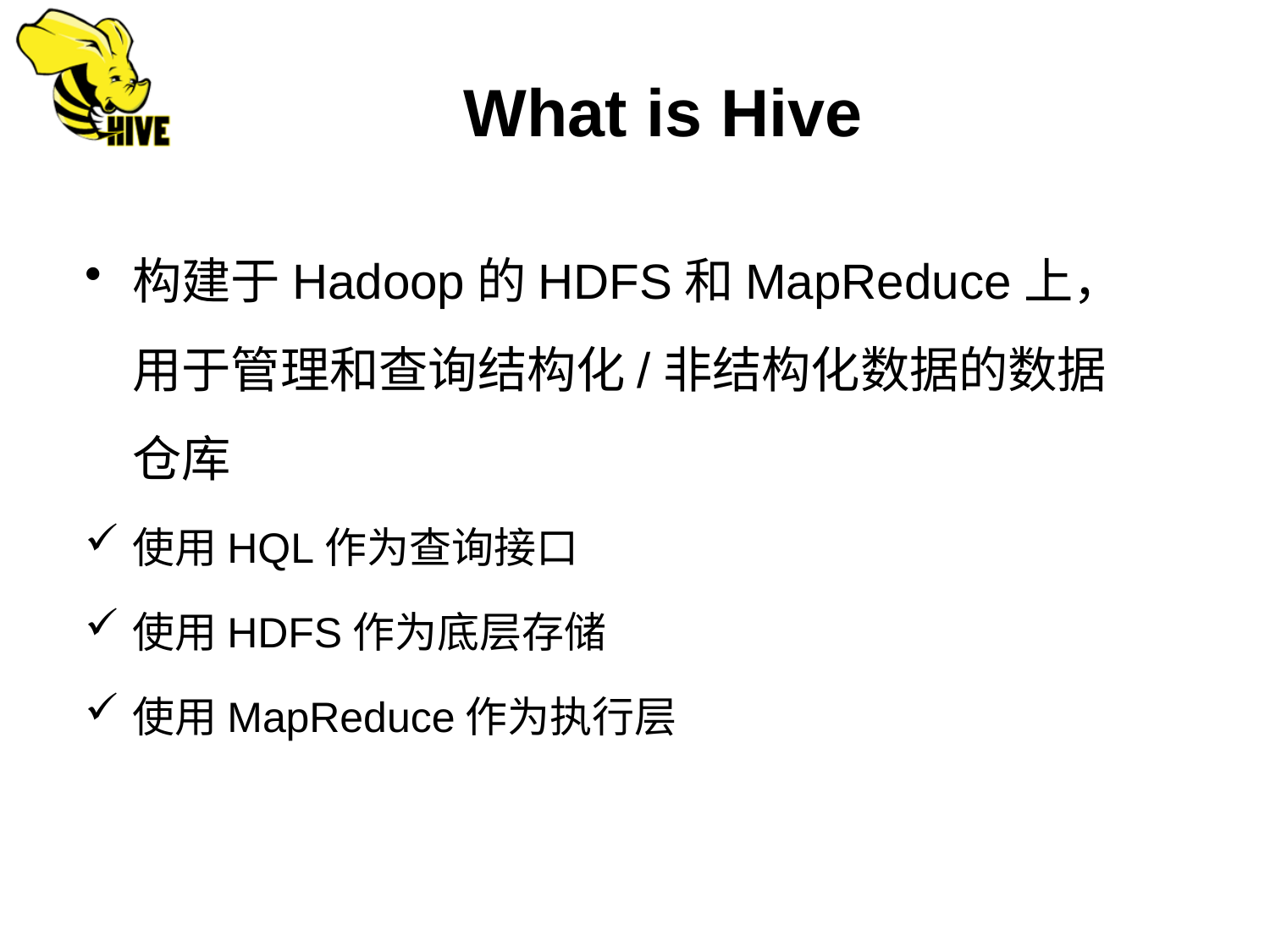

What is Hive
构建于Hadoop的HDFS和MapReduce上，用于管理和查询结构化/非结构化数据的数据仓库
使用HQL作为查询接口
使用HDFS作为底层存储
使用MapReduce作为执行层